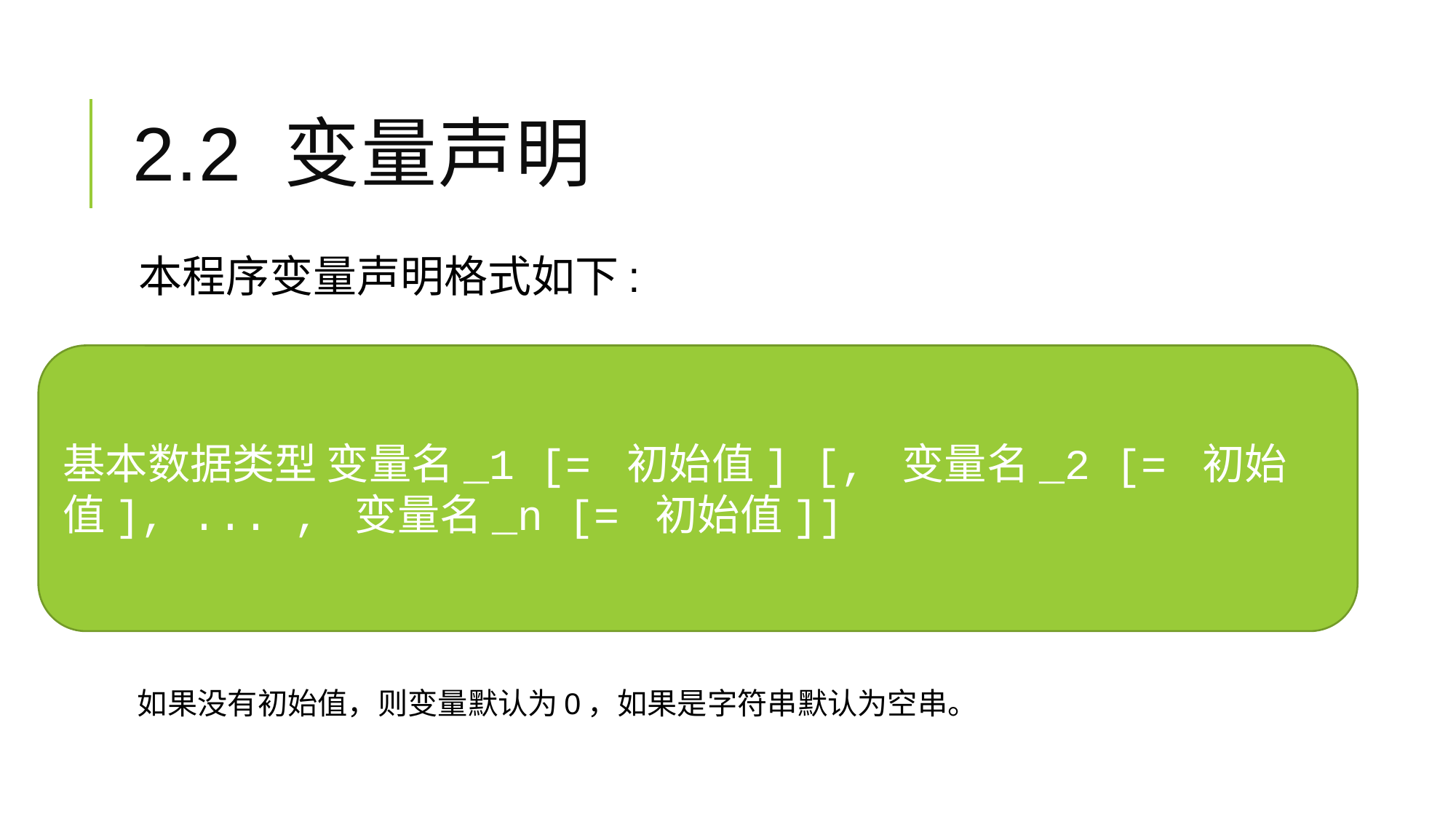

# 2.2 变量声明
本程序变量声明格式如下:

如果没有初始值，则变量默认为0，如果是字符串默认为空串。
基本数据类型 变量名_1 [= 初始值] [, 变量名_2 [= 初始值], ... , 变量名_n [= 初始值]]